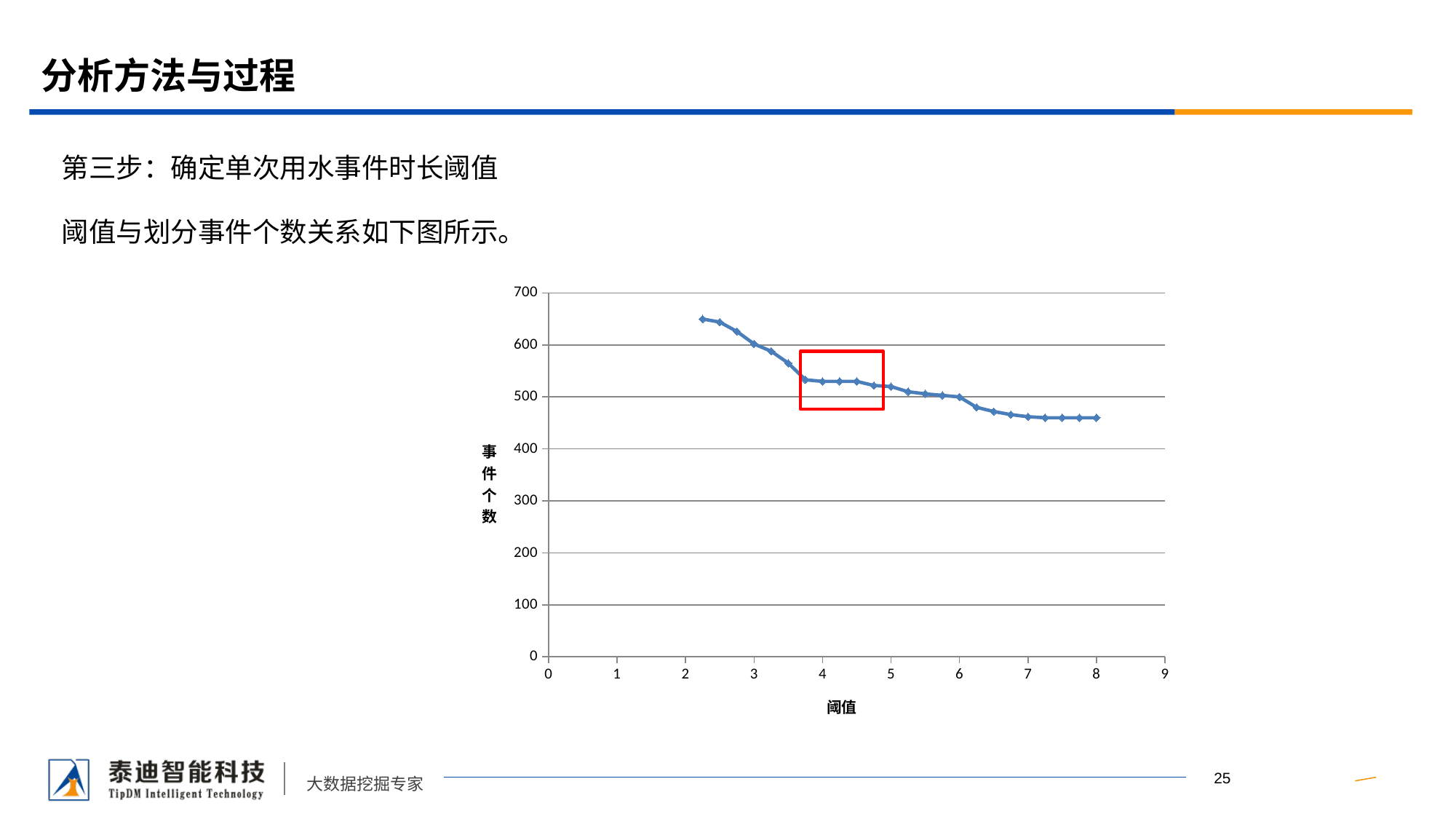

# 分析方法与过程
第三步：确定单次用水事件时长阈值
阈值与划分事件个数关系如下图所示。

### Chart

| Category |  |
|---|---|